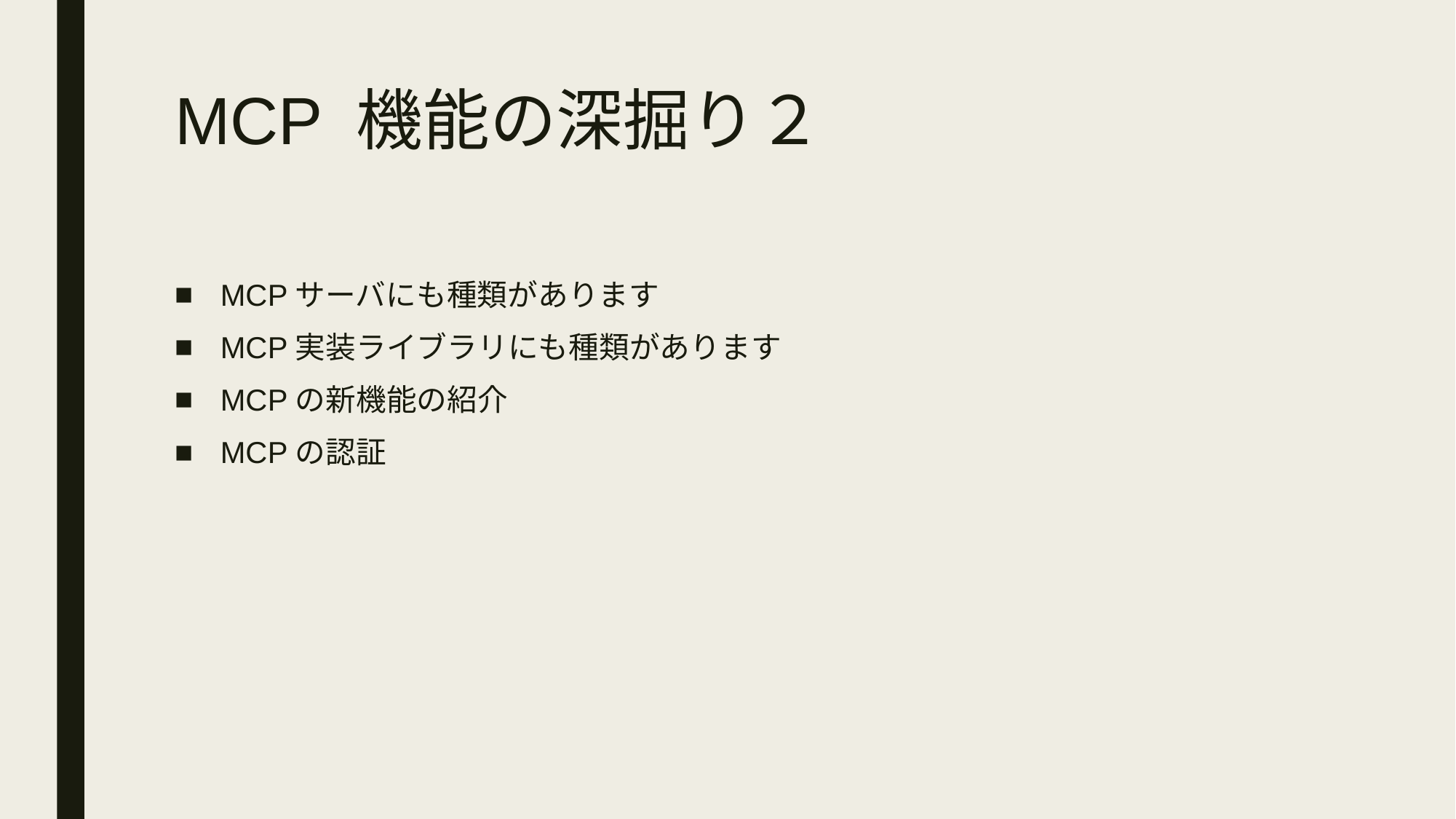

# MCP 機能の深掘り２
MCPサーバにも種類があります
MCP実装ライブラリにも種類があります
MCPの新機能の紹介
MCPの認証